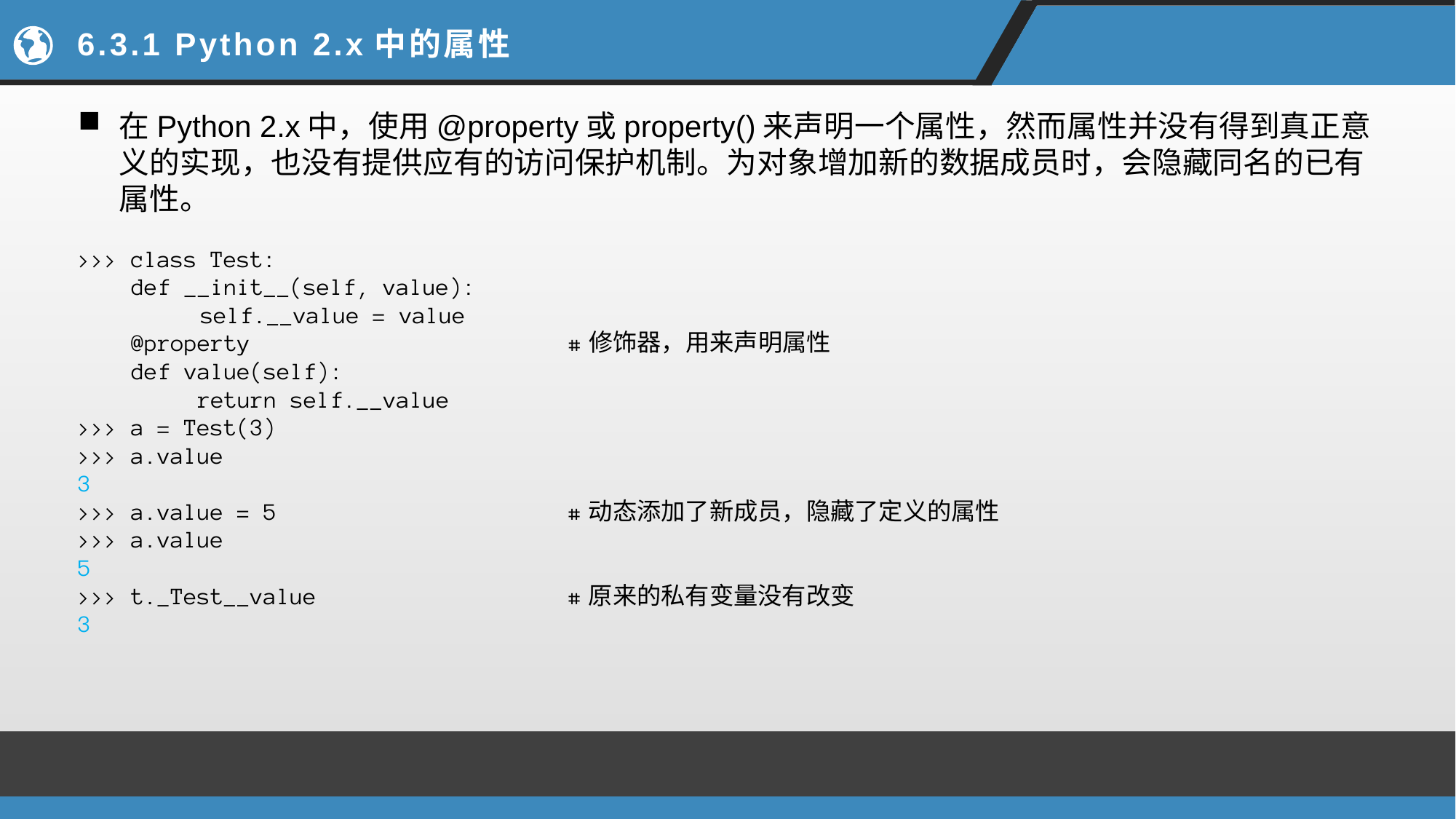

# 6.3.1 Python 2.x中的属性

在Python 2.x中，使用@property或property()来声明一个属性，然而属性并没有得到真正意义的实现，也没有提供应有的访问保护机制。为对象增加新的数据成员时，会隐藏同名的已有属性。

>>> class Test:
	    def __init__(self, value):
		 self.__value = value
	    @property                        #修饰器，用来声明属性
	    def value(self):
	         return self.__value
>>> a = Test(3)
>>> a.value
3
>>> a.value = 5                      #动态添加了新成员，隐藏了定义的属性
>>> a.value
5
>>> t._Test__value                   #原来的私有变量没有改变
3
40